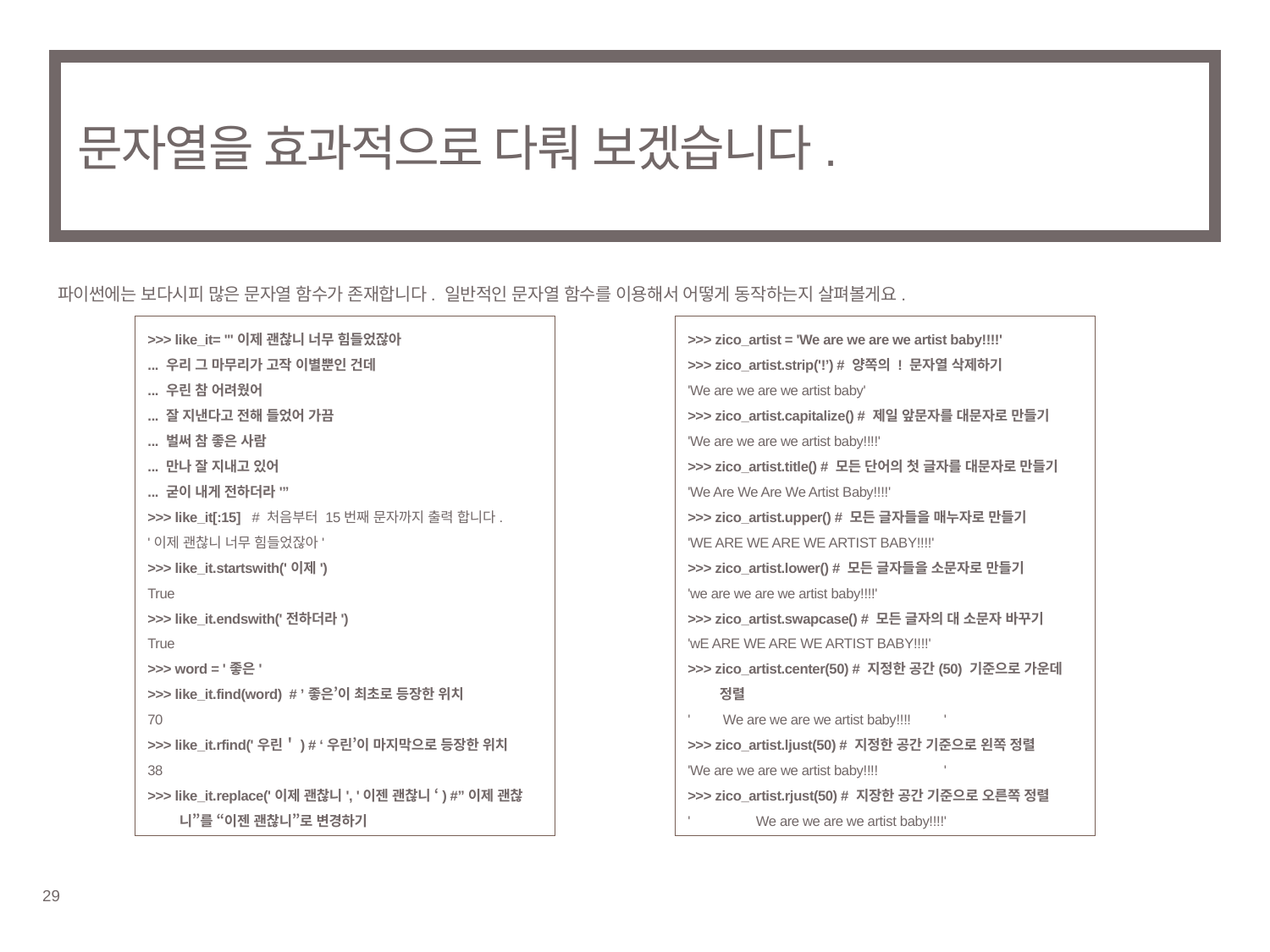

# 문자열을 효과적으로 다뤄 보겠습니다.
파이썬에는 보다시피 많은 문자열 함수가 존재합니다. 일반적인 문자열 함수를 이용해서 어떻게 동작하는지 살펴볼게요.
>>> like_it= '''이제 괜찮니 너무 힘들었잖아
... 우리 그 마무리가 고작 이별뿐인 건데
... 우린 참 어려웠어
... 잘 지낸다고 전해 들었어 가끔
... 벌써 참 좋은 사람
... 만나 잘 지내고 있어
... 굳이 내게 전하더라'’’
>>> like_it[:15]   # 처음부터 15번째 문자까지 출력 합니다.
'이제 괜찮니 너무 힘들었잖아'
>>> like_it.startswith('이제')
True
>>> like_it.endswith('전하더라')
True
>>> word = '좋은'
>>> like_it.find(word)  # ’좋은’이 최초로 등장한 위치
70
>>> like_it.rfind('우린＇) # ‘우린’이 마지막으로 등장한 위치
38
>>> like_it.replace('이제 괜찮니', '이젠 괜찮니 ‘) #”이제 괜찮니”를 “이젠 괜찮니”로 변경하기

>>> zico_artist = 'We are we are we artist baby!!!!'
>>> zico_artist.strip('!’) # 양쪽의 ! 문자열 삭제하기
'We are we are we artist baby'
>>> zico_artist.capitalize() # 제일 앞문자를 대문자로 만들기
'We are we are we artist baby!!!!'
>>> zico_artist.title() # 모든 단어의 첫 글자를 대문자로 만들기
'We Are We Are We Artist Baby!!!!'
>>> zico_artist.upper() # 모든 글자들을 매누자로 만들기
'WE ARE WE ARE WE ARTIST BABY!!!!'
>>> zico_artist.lower() # 모든 글자들을 소문자로 만들기
'we are we are we artist baby!!!!'
>>> zico_artist.swapcase() # 모든 글자의 대 소문자 바꾸기
'wE ARE WE ARE WE ARTIST BABY!!!!'
>>> zico_artist.center(50) # 지정한 공간(50) 기준으로 가운데 정렬
'         We are we are we artist baby!!!!         '
>>> zico_artist.ljust(50) # 지정한 공간 기준으로 왼쪽 정렬
'We are we are we artist baby!!!!                  '
>>> zico_artist.rjust(50) # 지장한 공간 기준으로 오른쪽 정렬
'                  We are we are we artist baby!!!!'